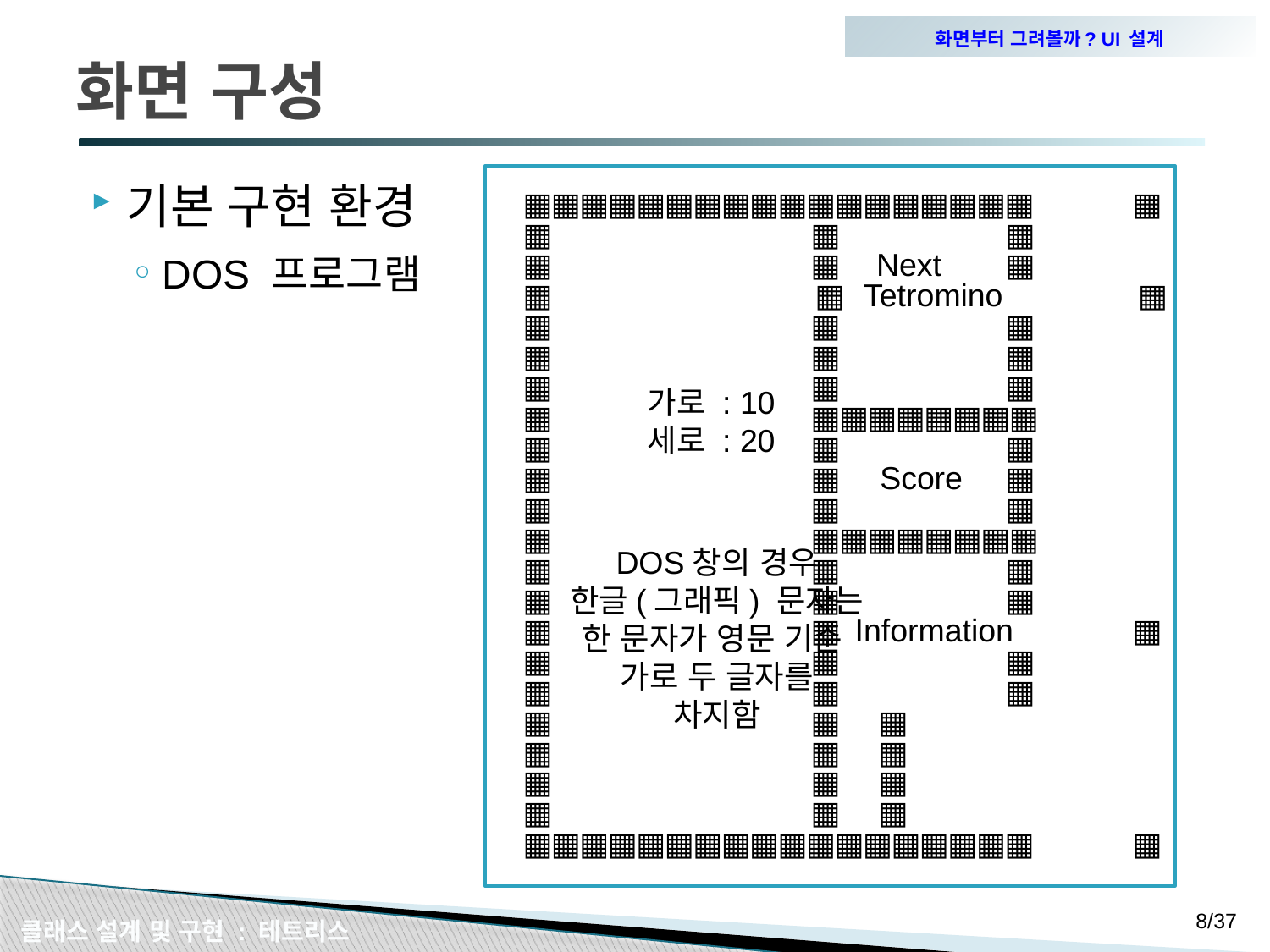

화면부터 그려볼까? UI 설계
# 화면 구성
기본 구현 환경
DOS 프로그램
▦ ▦ ▦ ▦ ▦ ▦ ▦ ▦ ▦ ▦ ▦ ▦ ▦ ▦ ▦ ▦ ▦ ▦ 	▦
▦                             ▦                                	▦
▦                             ▦          Next           	▦
▦                             ▦     Tetromino 	▦
▦                             ▦                                 	▦
▦                             ▦                                 	▦
▦                             ▦                                 	▦
▦                             ▦ ▦ ▦ ▦ ▦ ▦ ▦ ▦
▦                             ▦                                 	▦
▦                             ▦           Score        	▦
▦                             ▦                                 	▦
▦                             ▦ ▦ ▦ ▦ ▦ ▦ ▦ ▦
▦                             ▦                                 	▦
▦                             ▦                                 	▦
▦                             ▦    Information  	▦
▦                             ▦                                 	▦
▦                             ▦                                 	▦
▦                             ▦ 	▦
▦                             ▦ 	▦
▦                             ▦ 	▦
▦                             ▦ 	▦
▦ ▦ ▦ ▦ ▦ ▦ ▦ ▦ ▦ ▦ ▦ ▦ ▦ ▦ ▦ ▦ ▦ ▦ 	▦
가로 : 10
세로 : 20
DOS창의 경우
한글(그래픽) 문자는
한 문자가 영문 기준
가로 두 글자를
차지함
8